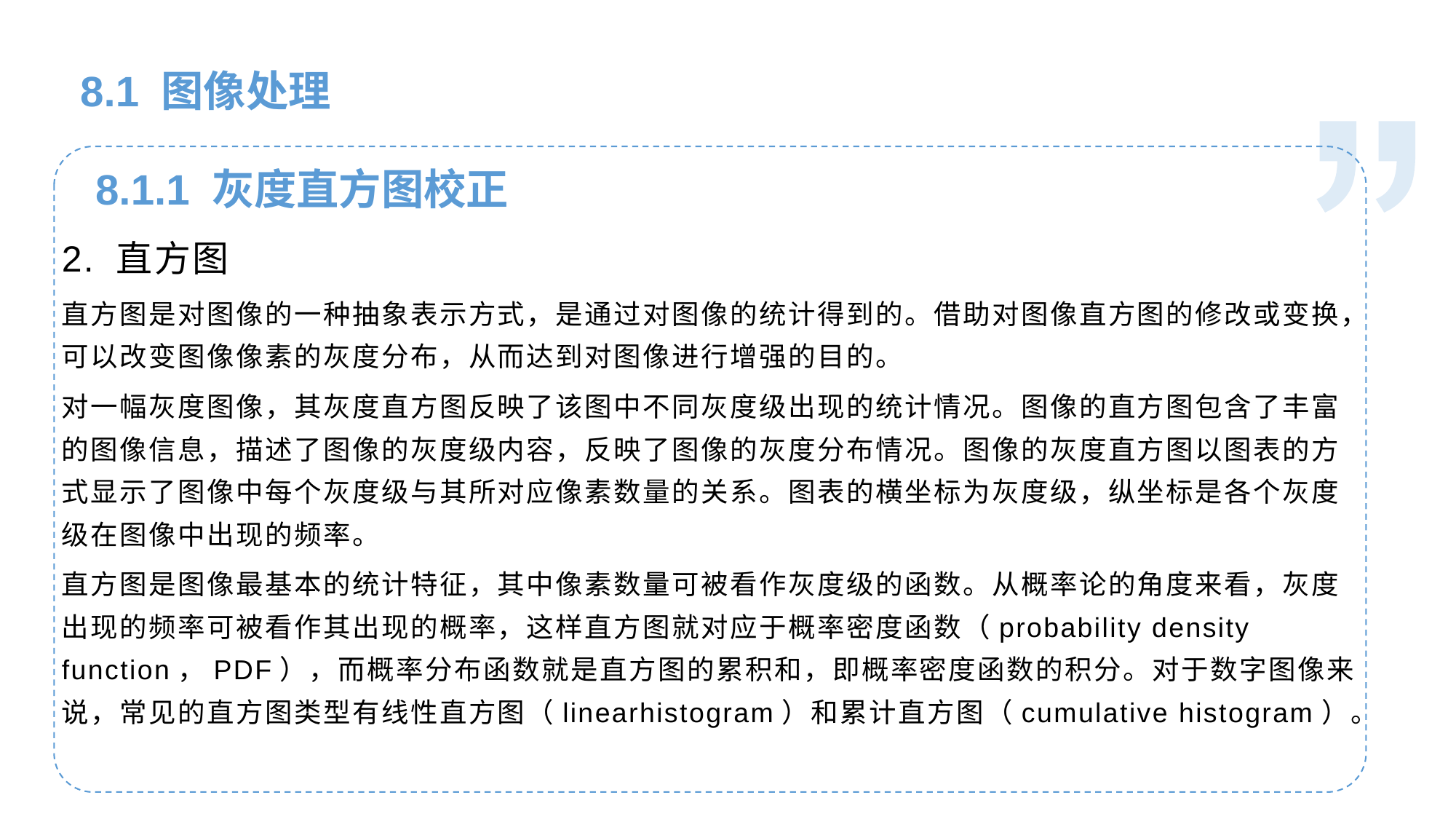

人工智能基础
8.1 图像处理

8.1.1 灰度直方图校正
2. 直方图
直方图是对图像的一种抽象表示方式，是通过对图像的统计得到的。借助对图像直方图的修改或变换，可以改变图像像素的灰度分布，从而达到对图像进行增强的目的。
对一幅灰度图像，其灰度直方图反映了该图中不同灰度级出现的统计情况。图像的直方图包含了丰富的图像信息，描述了图像的灰度级内容，反映了图像的灰度分布情况。图像的灰度直方图以图表的方式显示了图像中每个灰度级与其所对应像素数量的关系。图表的横坐标为灰度级，纵坐标是各个灰度级在图像中出现的频率。
直方图是图像最基本的统计特征，其中像素数量可被看作灰度级的函数。从概率论的角度来看，灰度出现的频率可被看作其出现的概率，这样直方图就对应于概率密度函数（probability density function，PDF），而概率分布函数就是直方图的累积和，即概率密度函数的积分。对于数字图像来说，常见的直方图类型有线性直方图（linearhistogram）和累计直方图（cumulative histogram）。